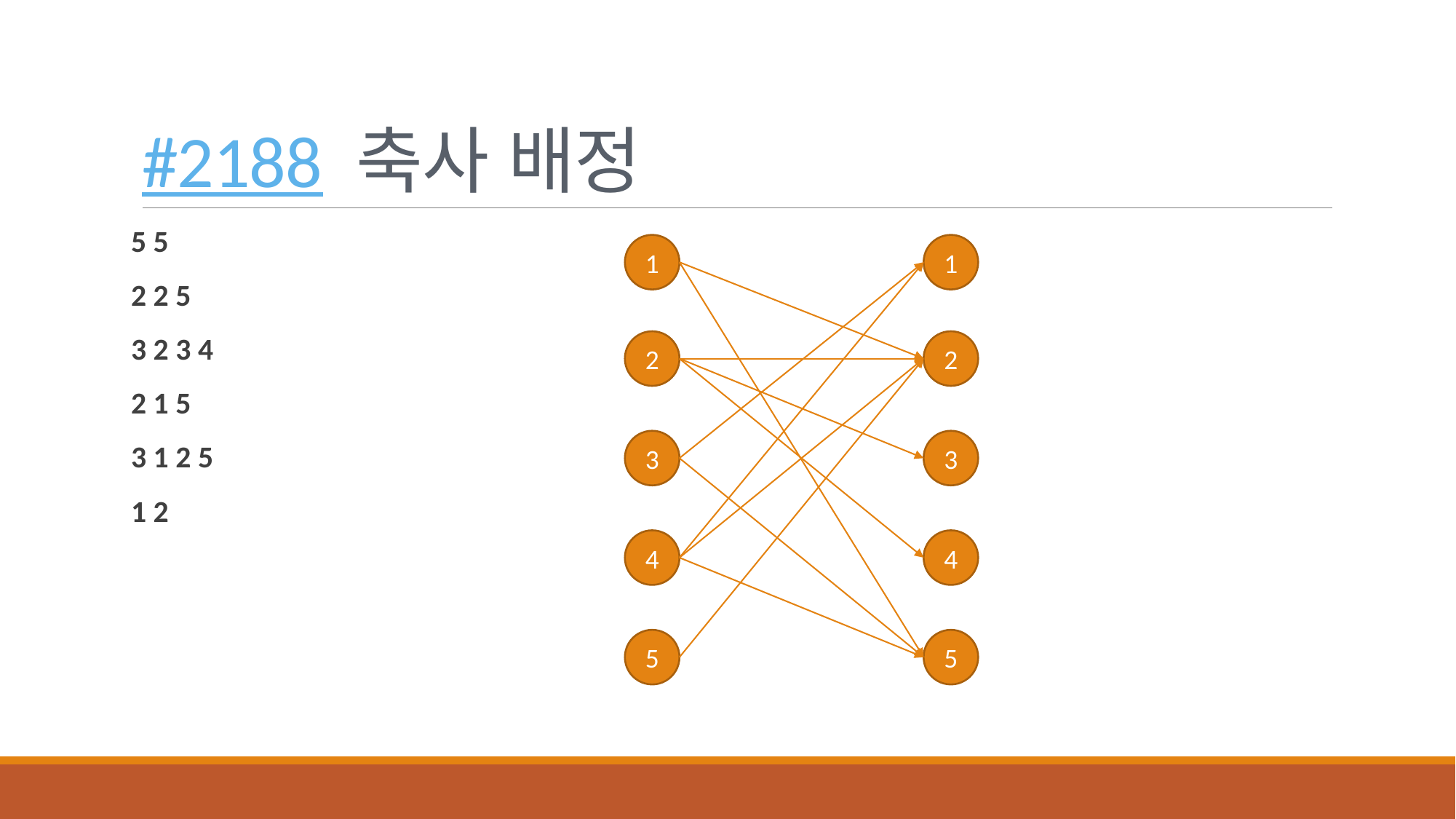

# #2188 축사 배정
5 5
2 2 5
3 2 3 4
2 1 5
3 1 2 5
1 2
1
1
2
2
3
3
4
4
5
5